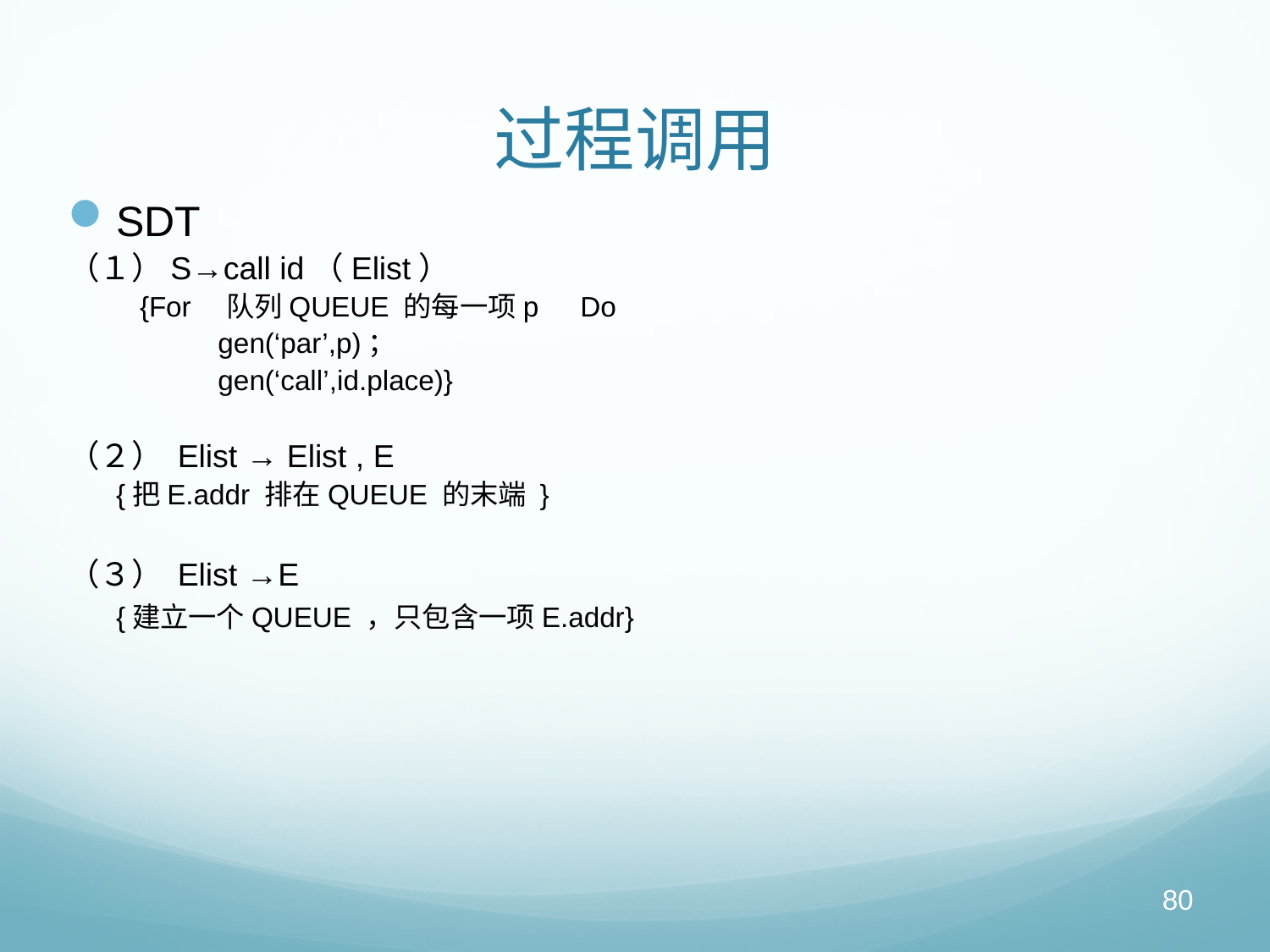

# 过程调用
SDT
（１）S→call id（Elist）
   {For　队列QUEUE 的每一项p　Do
             gen(‘par’,p)；
             gen(‘call’,id.place)}

（２） Elist → Elist , E
{把E.addr 排在QUEUE 的末端 }

（３） Elist →E
	{建立一个QUEUE ，只包含一项E.addr}

80